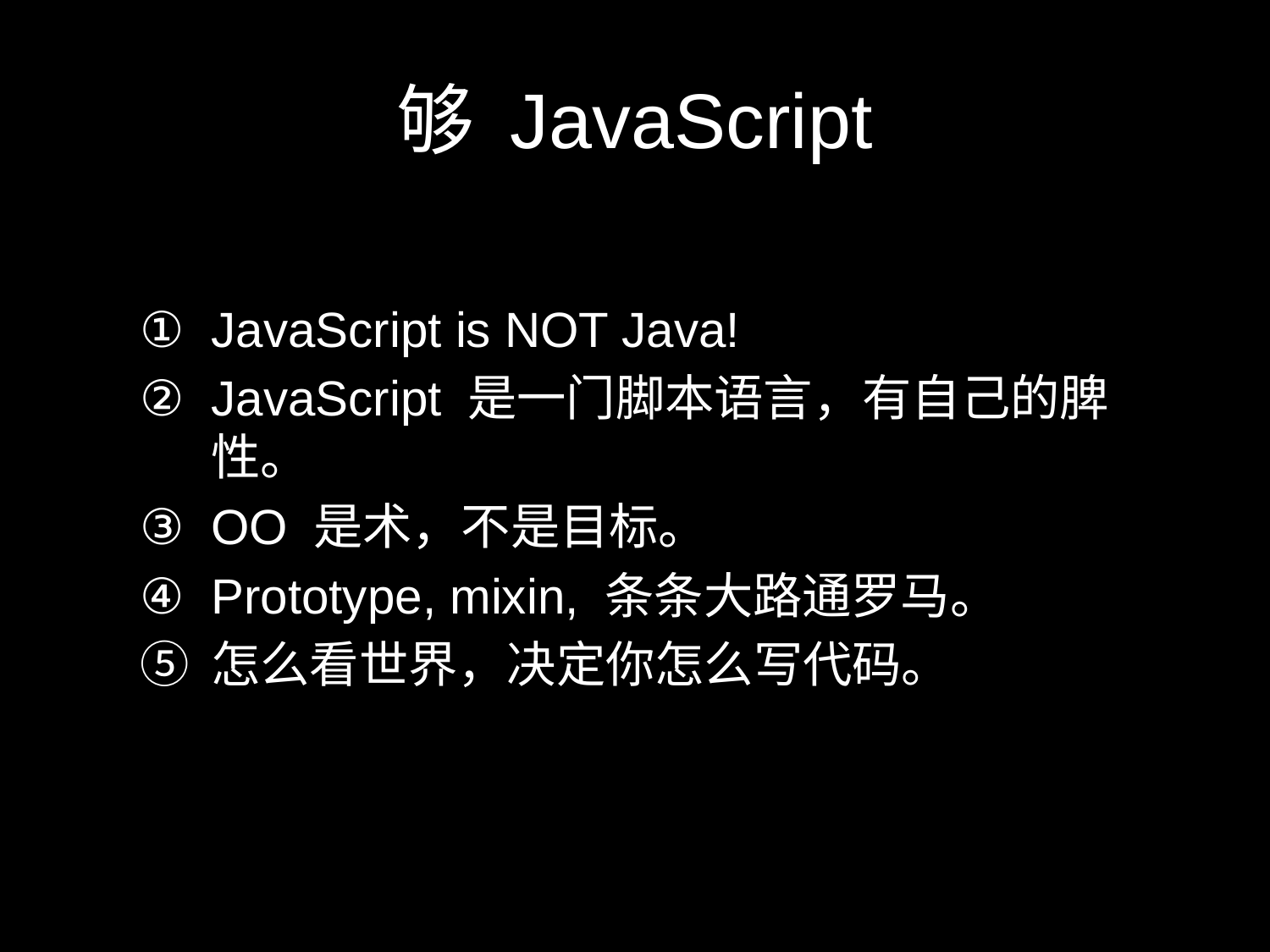

# 够 JavaScript

JavaScript is NOT Java!
JavaScript 是一门脚本语言，有自己的脾性。
OO 是术，不是目标。
Prototype, mixin, 条条大路通罗马。
怎么看世界，决定你怎么写代码。